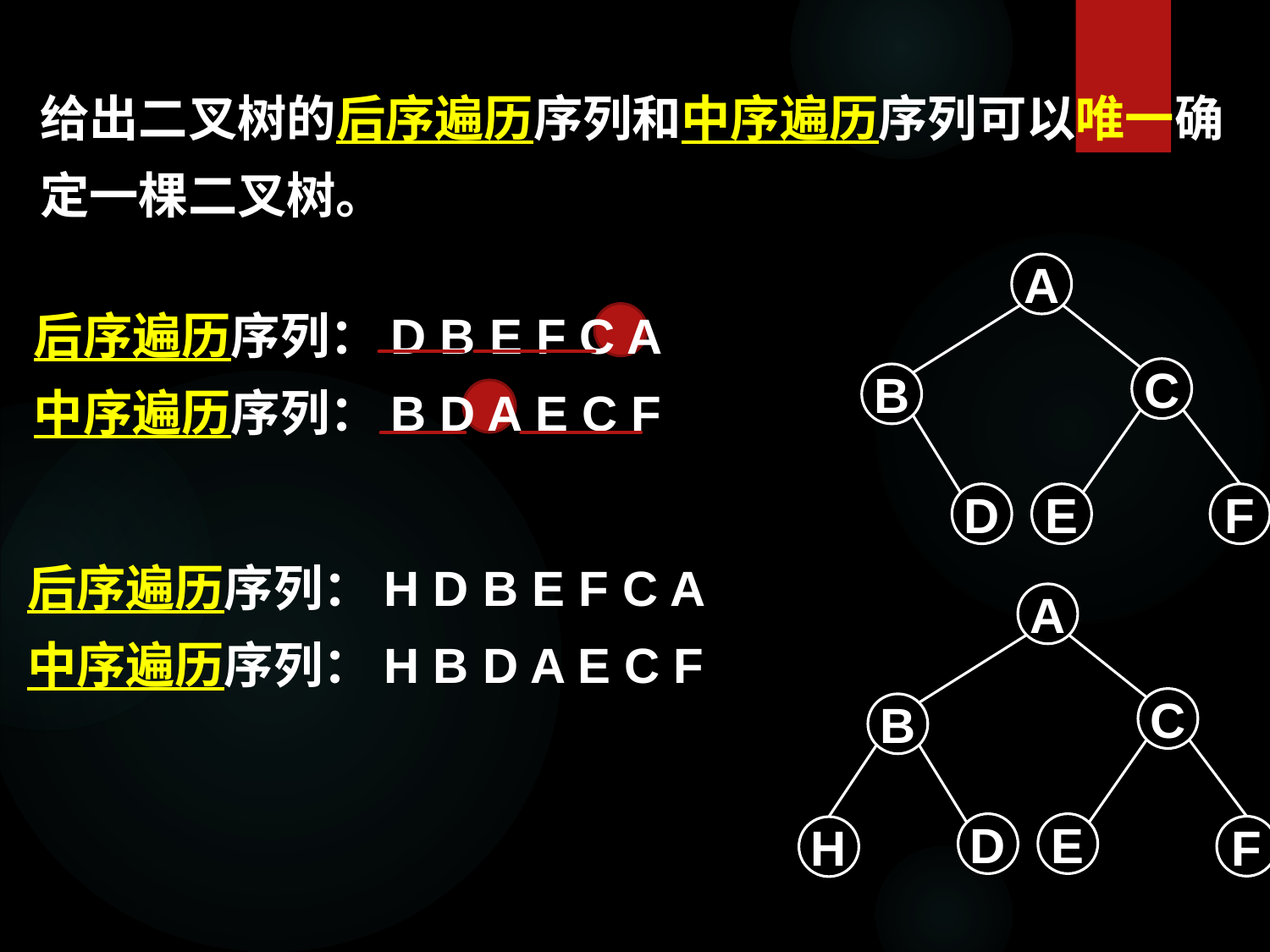

给出二叉树的后序遍历序列和中序遍历序列可以唯一确
定一棵二叉树。
A
后序遍历序列：D B E F C A
中序遍历序列：B D A E C F

B
C
E
F
D
后序遍历序列：H D B E F C A
中序遍历序列：H B D A E C F
A
C
B
D
E
F
H